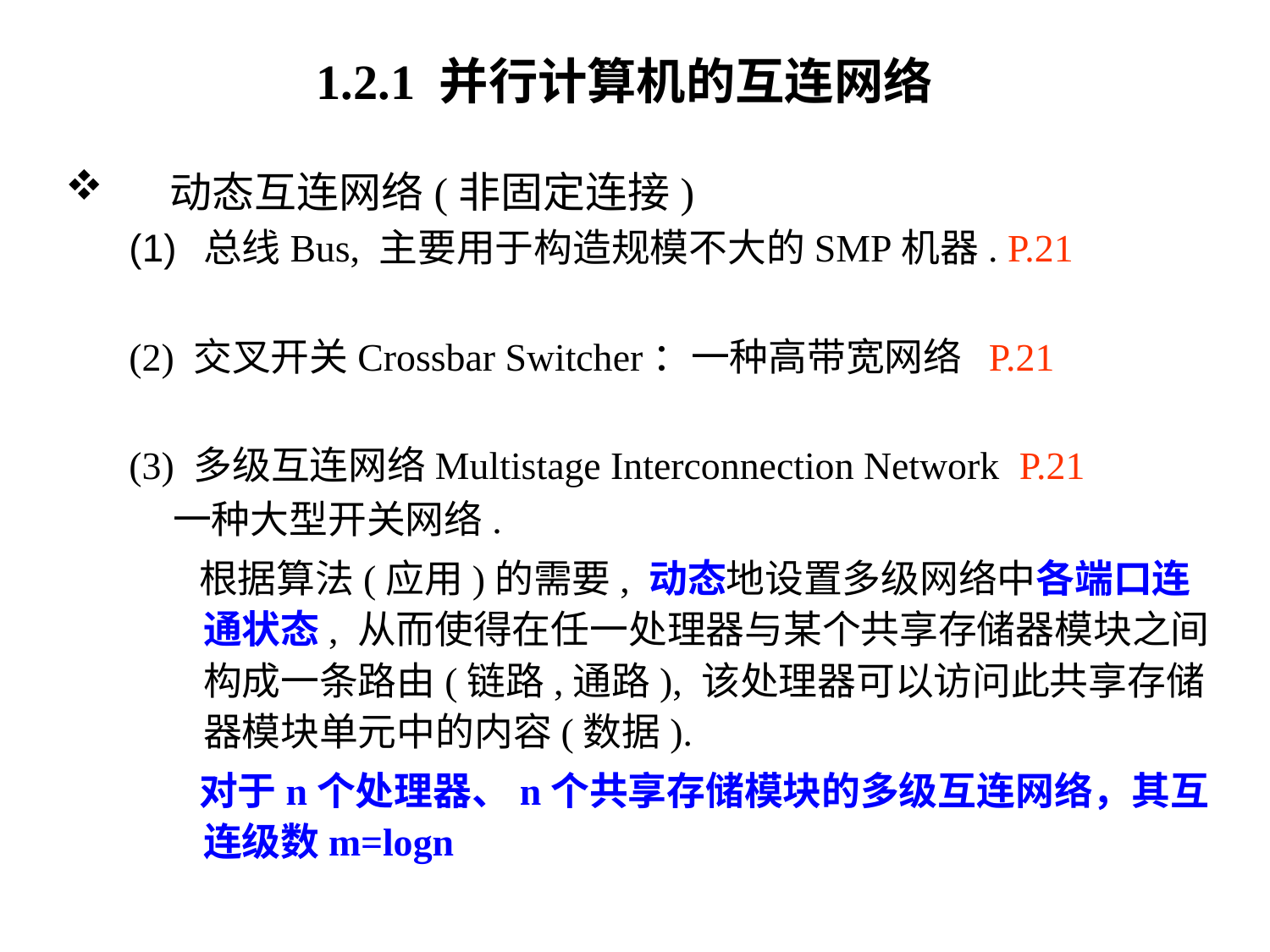

# 1.2.1 并行计算机的互连网络
 动态互连网络(非固定连接)
总线Bus, 主要用于构造规模不大的SMP机器. P.21

(2) 交叉开关Crossbar Switcher：一种高带宽网络  P.21

(3) 多级互连网络Multistage Interconnection Network  P.21
    一种大型开关网络.
       根据算法(应用)的需要, 动态地设置多级网络中各端口连通状态, 从而使得在任一处理器与某个共享存储器模块之间构成一条路由(链路,通路), 该处理器可以访问此共享存储器模块单元中的内容(数据).
       对于n个处理器、n个共享存储模块的多级互连网络，其互连级数m=logn